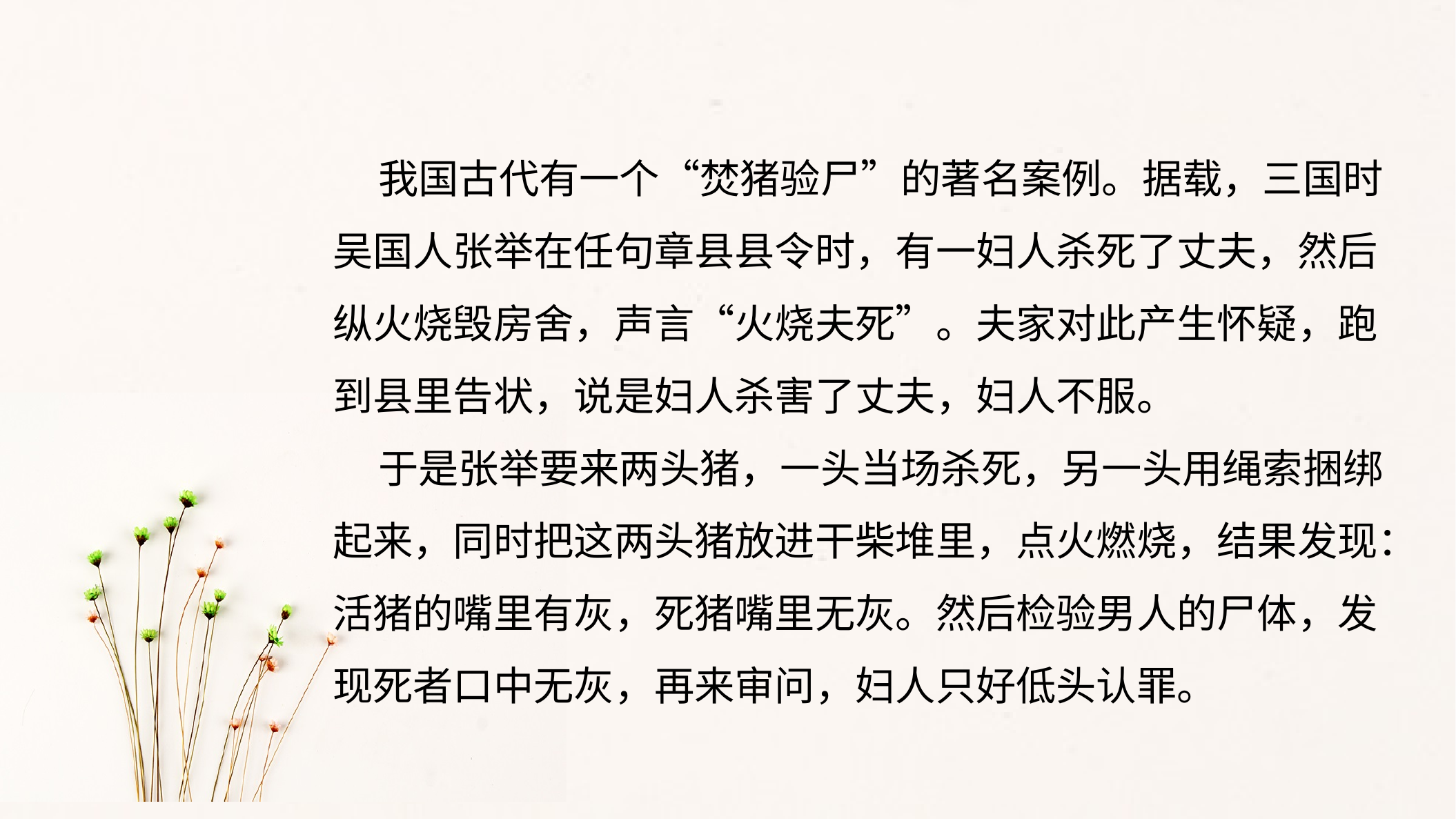

我国古代有一个“焚猪验尸”的著名案例。据载，三国时吴国人张举在任句章县县令时，有一妇人杀死了丈夫，然后纵火烧毁房舍，声言“火烧夫死”。夫家对此产生怀疑，跑到县里告状，说是妇人杀害了丈夫，妇人不服。
    于是张举要来两头猪，一头当场杀死，另一头用绳索捆绑起来，同时把这两头猪放进干柴堆里，点火燃烧，结果发现：活猪的嘴里有灰，死猪嘴里无灰。然后检验男人的尸体，发现死者口中无灰，再来审问，妇人只好低头认罪。